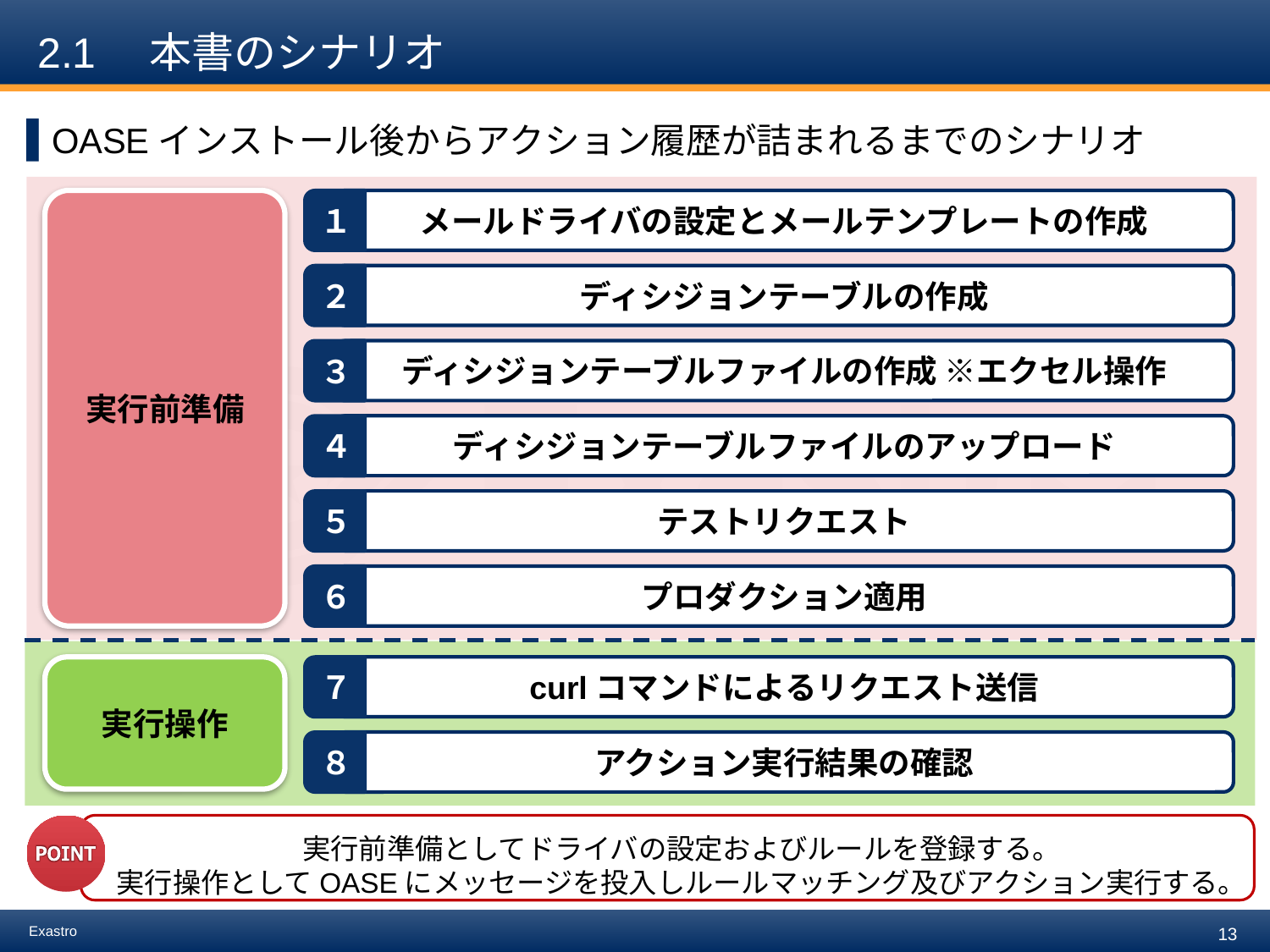

# 2.1　本書のシナリオ
OASEインストール後からアクション履歴が詰まれるまでのシナリオ

実行前準備

実行操作
１
メールドライバの設定とメールテンプレートの作成
２
ディシジョンテーブルの作成
３
ディシジョンテーブルファイルの作成 ※エクセル操作
４
ディシジョンテーブルファイルのアップロード
５
テストリクエスト
６
プロダクション適用
７
curlコマンドによるリクエスト送信
８
アクション実行結果の確認

実行前準備としてドライバの設定およびルールを登録する。
実行操作としてOASEにメッセージを投入しルールマッチング及びアクション実行する。